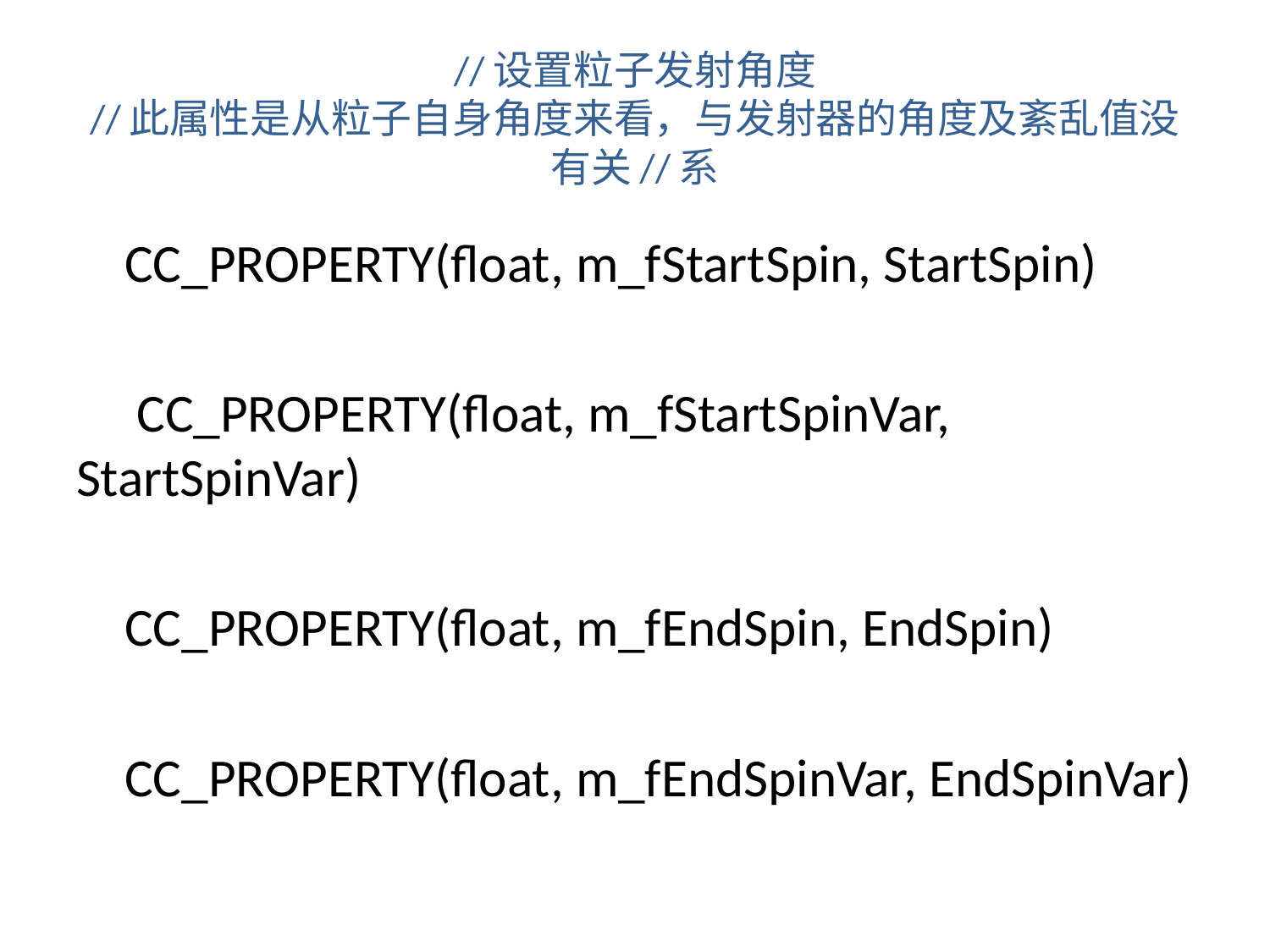

# //设置粒子发射角度 //此属性是从粒子自身角度来看，与发射器的角度及紊乱值没有关//系
    CC_PROPERTY(float, m_fStartSpin, StartSpin)

     CC_PROPERTY(float, m_fStartSpinVar, StartSpinVar)

    CC_PROPERTY(float, m_fEndSpin, EndSpin)

    CC_PROPERTY(float, m_fEndSpinVar, EndSpinVar)